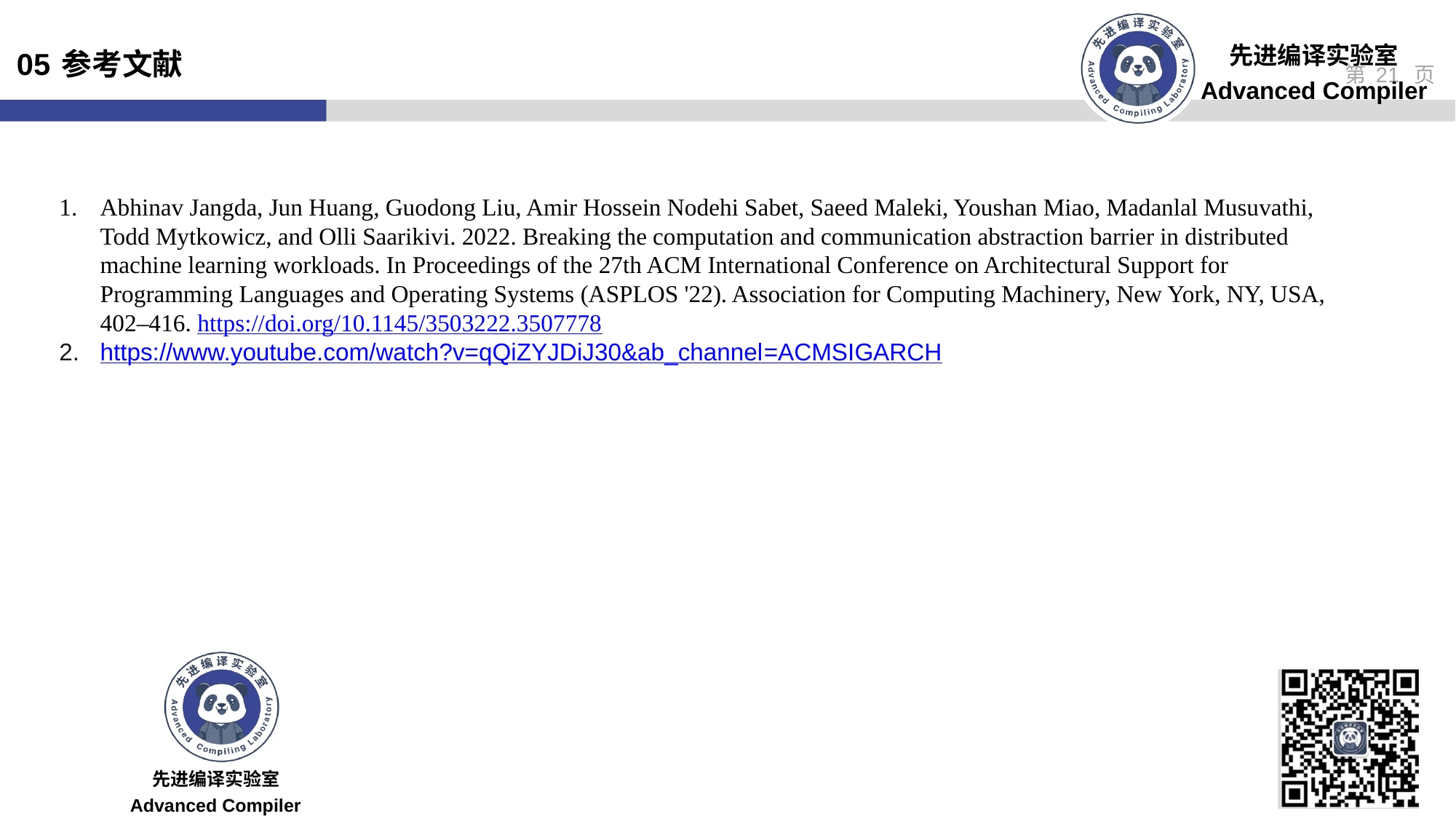

05 参考文献
Abhinav Jangda, Jun Huang, Guodong Liu, Amir Hossein Nodehi Sabet, Saeed Maleki, Youshan Miao, Madanlal Musuvathi, Todd Mytkowicz, and Olli Saarikivi. 2022. Breaking the computation and communication abstraction barrier in distributed machine learning workloads. In Proceedings of the 27th ACM International Conference on Architectural Support for Programming Languages and Operating Systems (ASPLOS '22). Association for Computing Machinery, New York, NY, USA, 402–416. https://doi.org/10.1145/3503222.3507778
https://www.youtube.com/watch?v=qQiZYJDiJ30&ab_channel=ACMSIGARCH